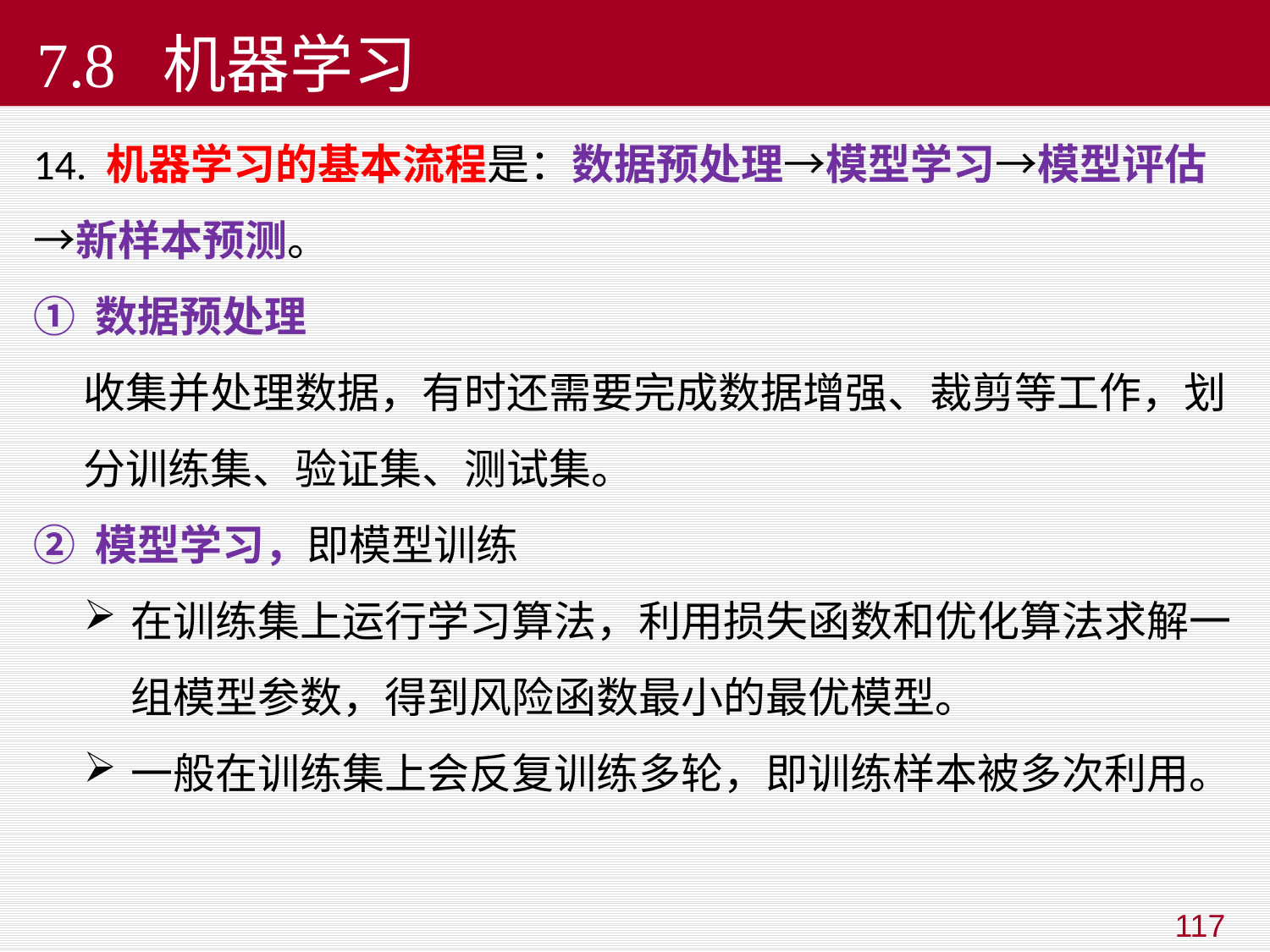

7.8  机器学习
14. 机器学习的基本流程是：数据预处理→模型学习→模型评估→新样本预测。
① 数据预处理
收集并处理数据，有时还需要完成数据增强、裁剪等工作，划分训练集、验证集、测试集。
② 模型学习，即模型训练
在训练集上运行学习算法，利用损失函数和优化算法求解一组模型参数，得到风险函数最小的最优模型。
一般在训练集上会反复训练多轮，即训练样本被多次利用。

117